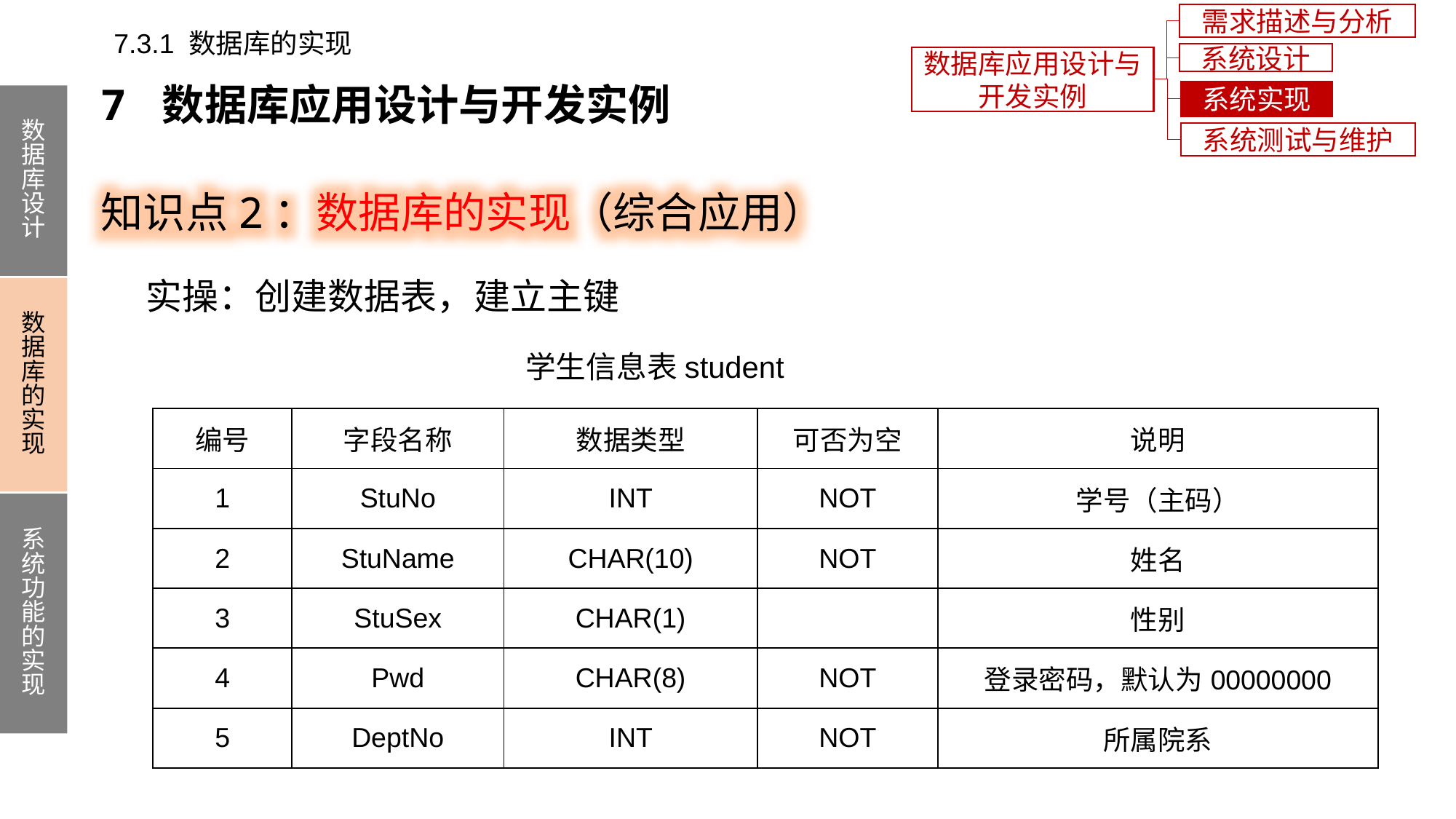

需求描述与分析
7.3.1 数据库的实现
系统设计
数据库应用设计与开发实例
7 数据库应用设计与开发实例
系统实现
数据库设计
数据库的实现
系统功能的实现
系统测试与维护
知识点2：数据库的实现（综合应用）
实操：创建数据表，建立主键
学生信息表student
| 编号 | 字段名称 | 数据类型 | 可否为空 | 说明 |
| --- | --- | --- | --- | --- |
| 1 | StuNo | INT | NOT | 学号（主码） |
| 2 | StuName | CHAR(10) | NOT | 姓名 |
| 3 | StuSex | CHAR(1) |  | 性别 |
| 4 | Pwd | CHAR(8) | NOT | 登录密码，默认为00000000 |
| 5 | DeptNo | INT | NOT | 所属院系 |